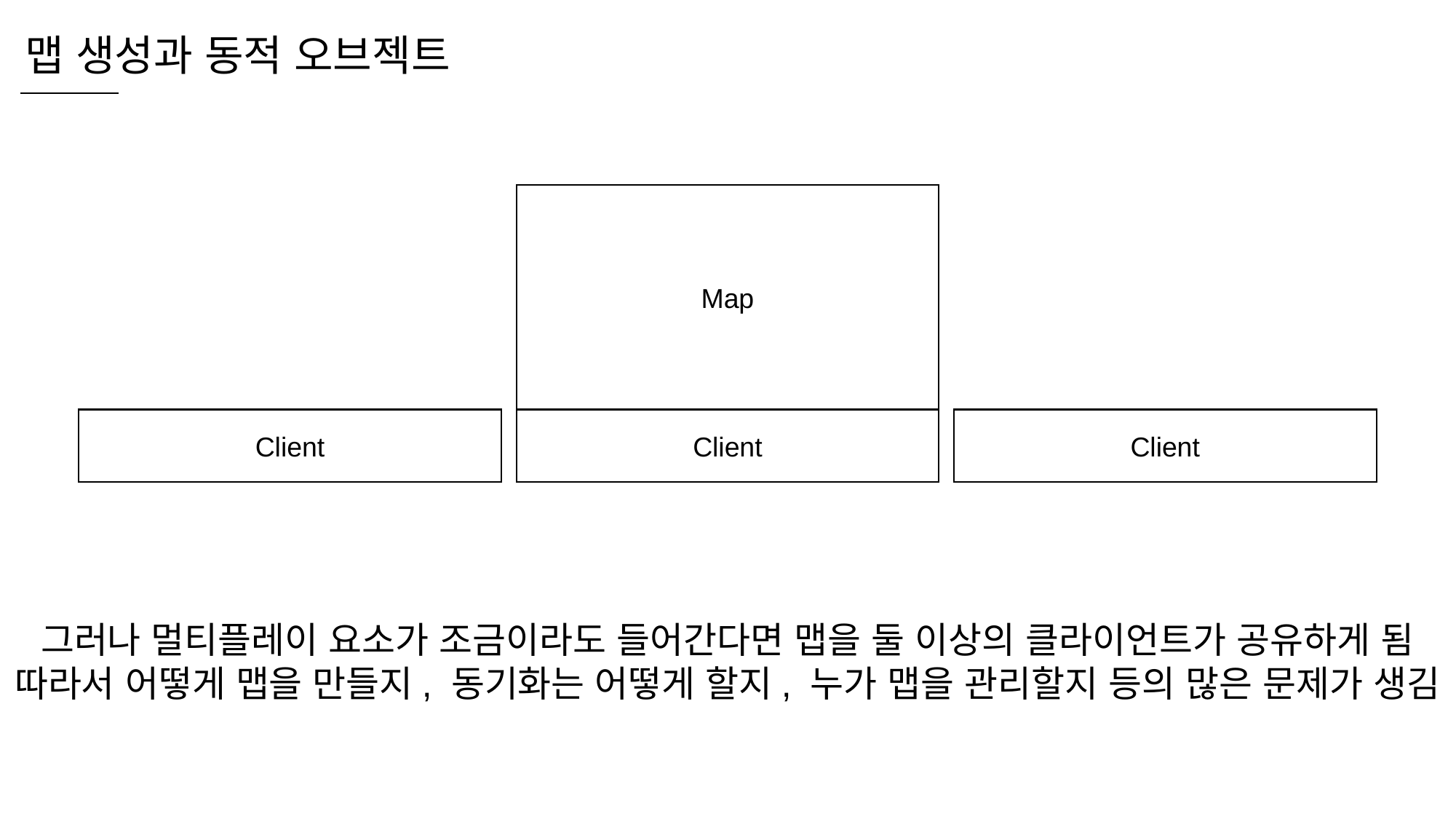

맵 생성과 동적 오브젝트
Map
Client
Client
Client
그러나 멀티플레이 요소가 조금이라도 들어간다면 맵을 둘 이상의 클라이언트가 공유하게 됨
따라서 어떻게 맵을 만들지, 동기화는 어떻게 할지, 누가 맵을 관리할지 등의 많은 문제가 생김